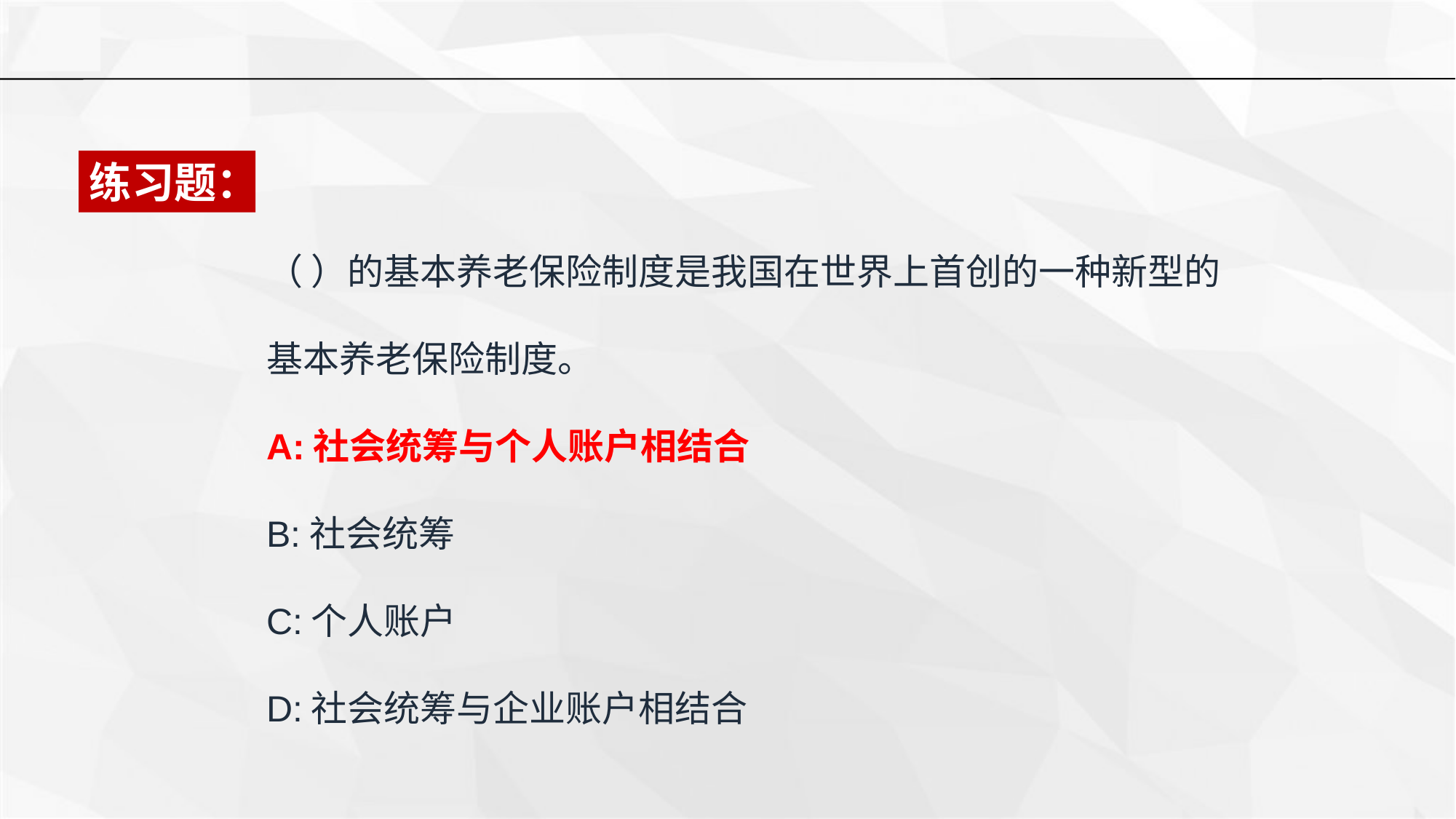

练习题：
（ ）的基本养老保险制度是我国在世界上首创的一种新型的基本养老保险制度。
A:社会统筹与个人账户相结合
B:社会统筹
C:个人账户
D:社会统筹与企业账户相结合